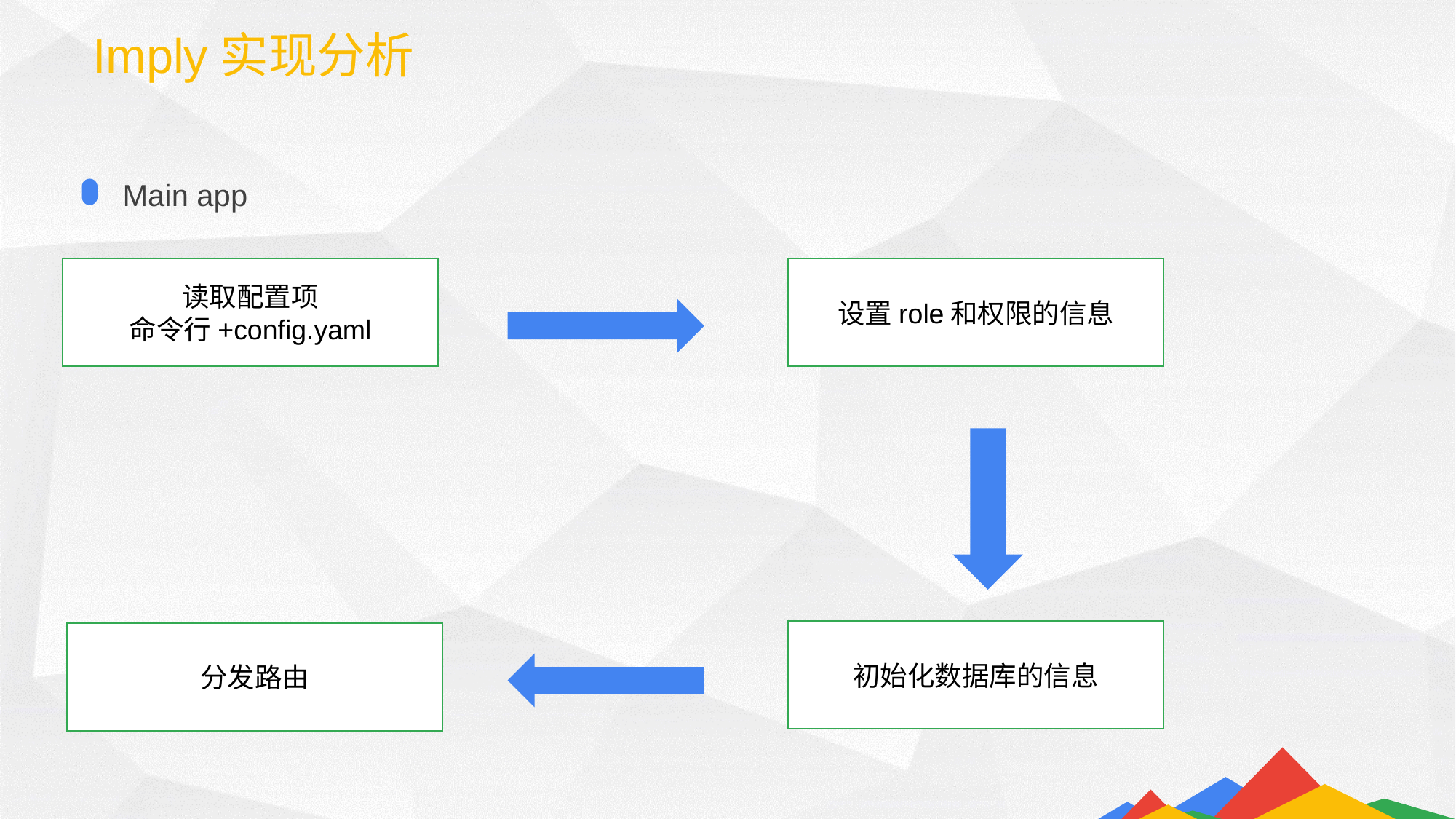

Imply实现分析
Main app

读取配置项
命令行+config.yaml
设置role和权限的信息

初始化数据库的信息
分发路由